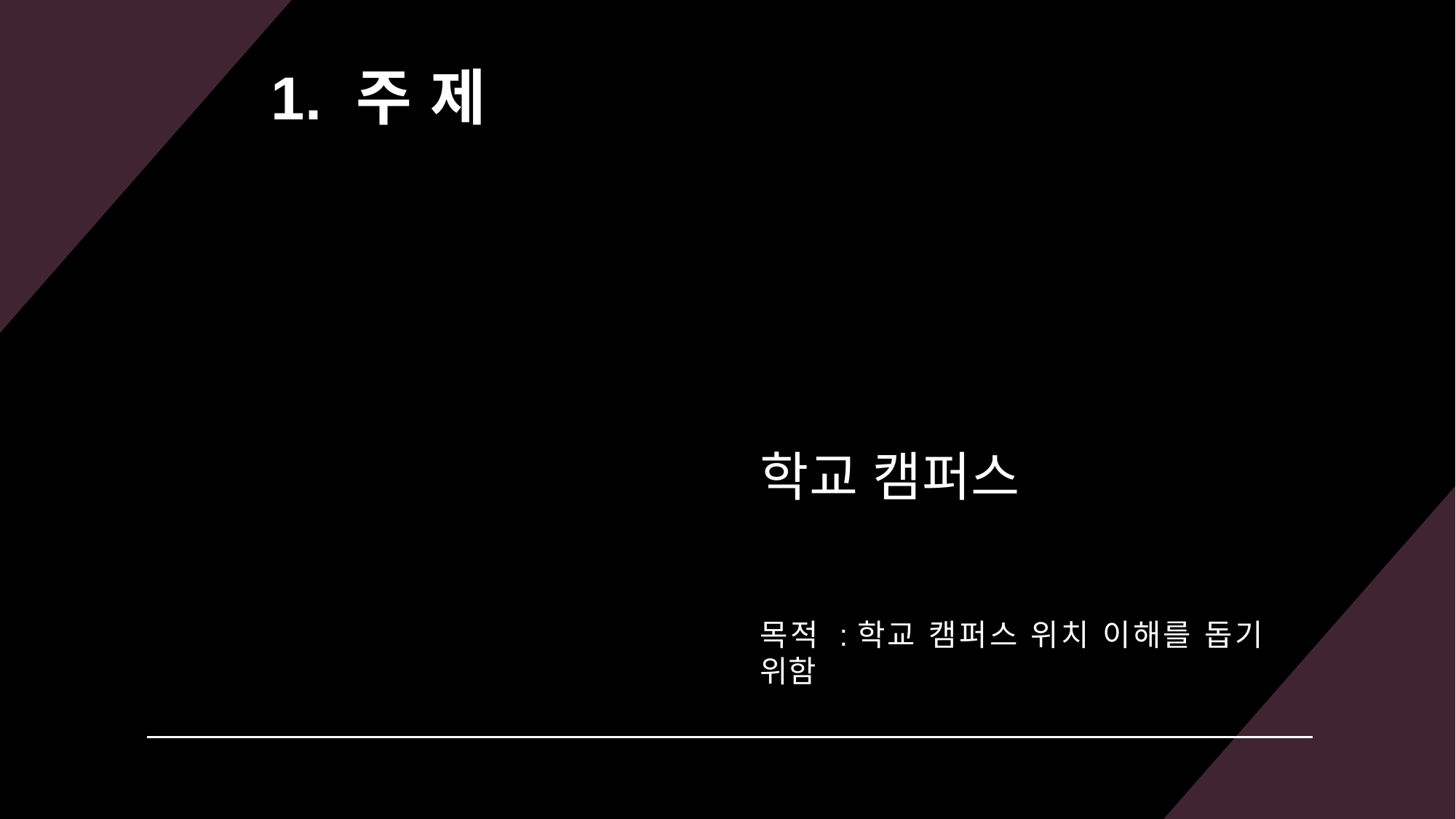

1. 주 제

학교 캠퍼스

목적 :학교 캠퍼스 위치 이해를 돕기 위함